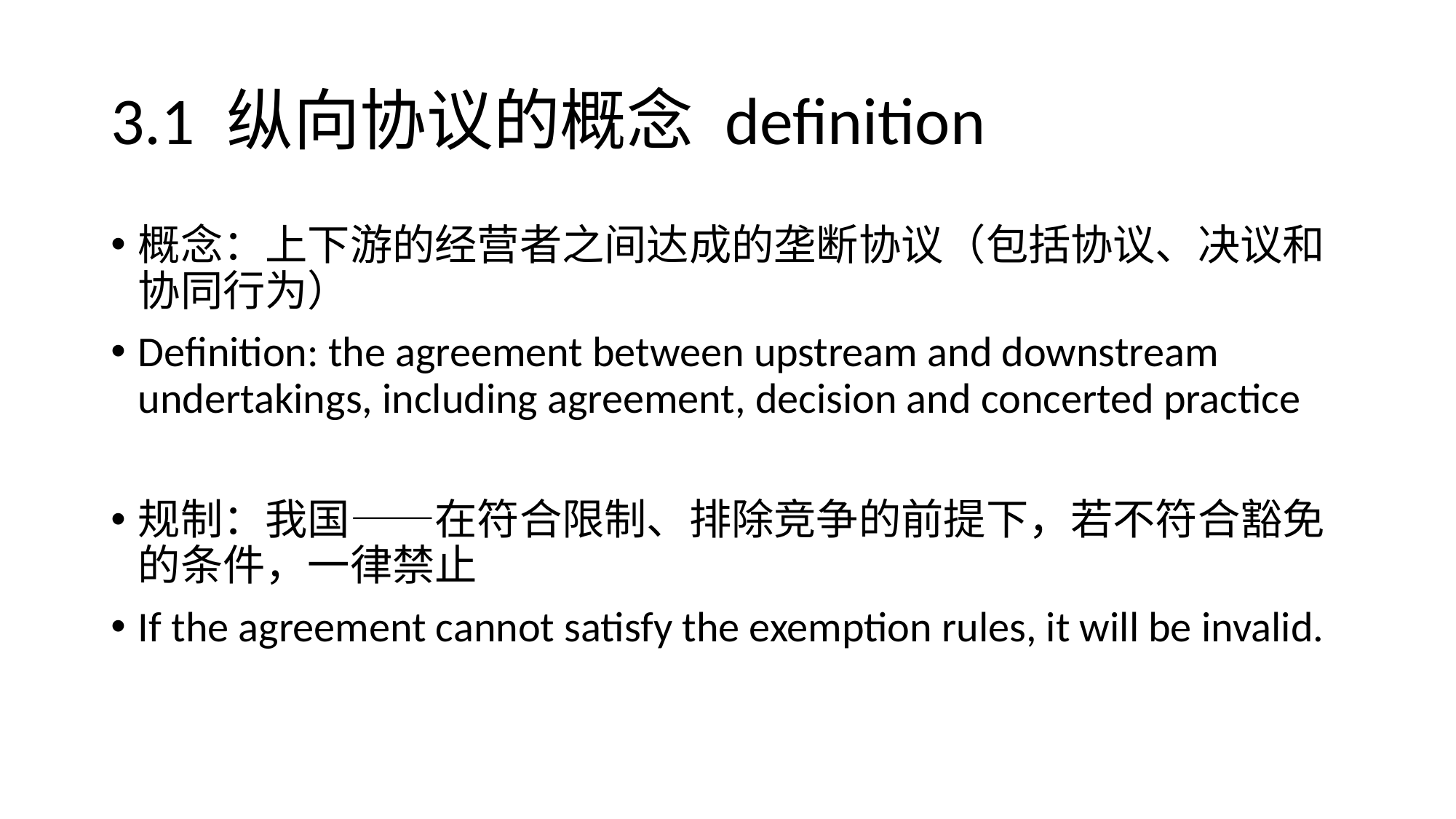

# 3.1 纵向协议的概念 definition
概念：上下游的经营者之间达成的垄断协议（包括协议、决议和协同行为）
Definition: the agreement between upstream and downstream undertakings, including agreement, decision and concerted practice

规制：我国——在符合限制、排除竞争的前提下，若不符合豁免的条件，一律禁止
If the agreement cannot satisfy the exemption rules, it will be invalid.